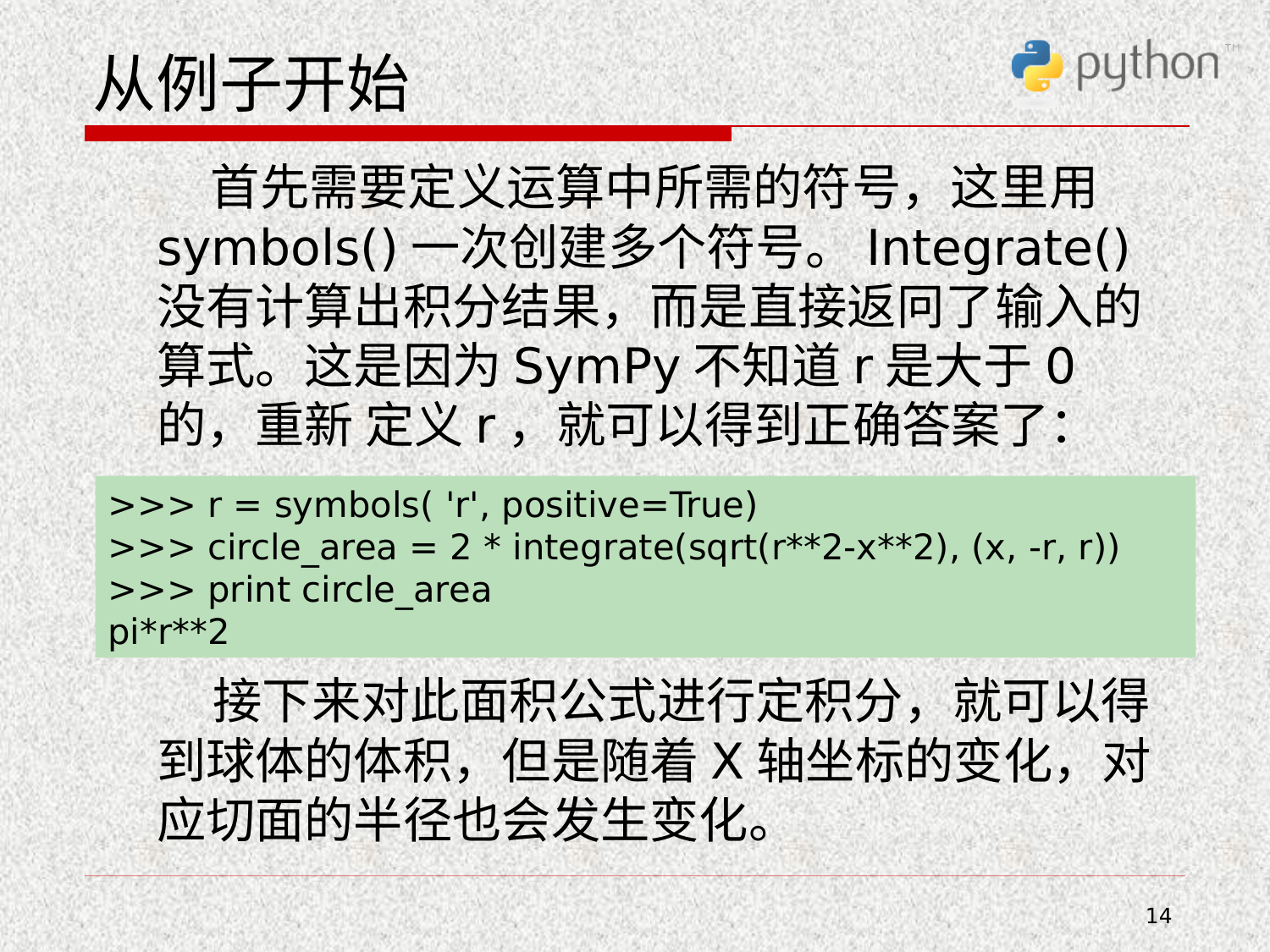

# 从例子开始
         首先需要定义运算中所需的符号，这里用symbols()一次创建多个符号。Integrate()没有计算出积分结果，而是直接返冋了输入的算式。这是因为SymPy不知道r是大于0的，重新 定义r，就可以得到正确答案了：

          接下来对此面积公式进行定积分，就可以得到球体的体积，但是随着X轴坐标的变化，对应切面的半径也会发生变化。
>>> r = symbols( 'r', positive=True)
>>> circle_area = 2 * integrate(sqrt(r**2-x**2), (x, -r, r))
>>> print circle_area
pi*r**2
14